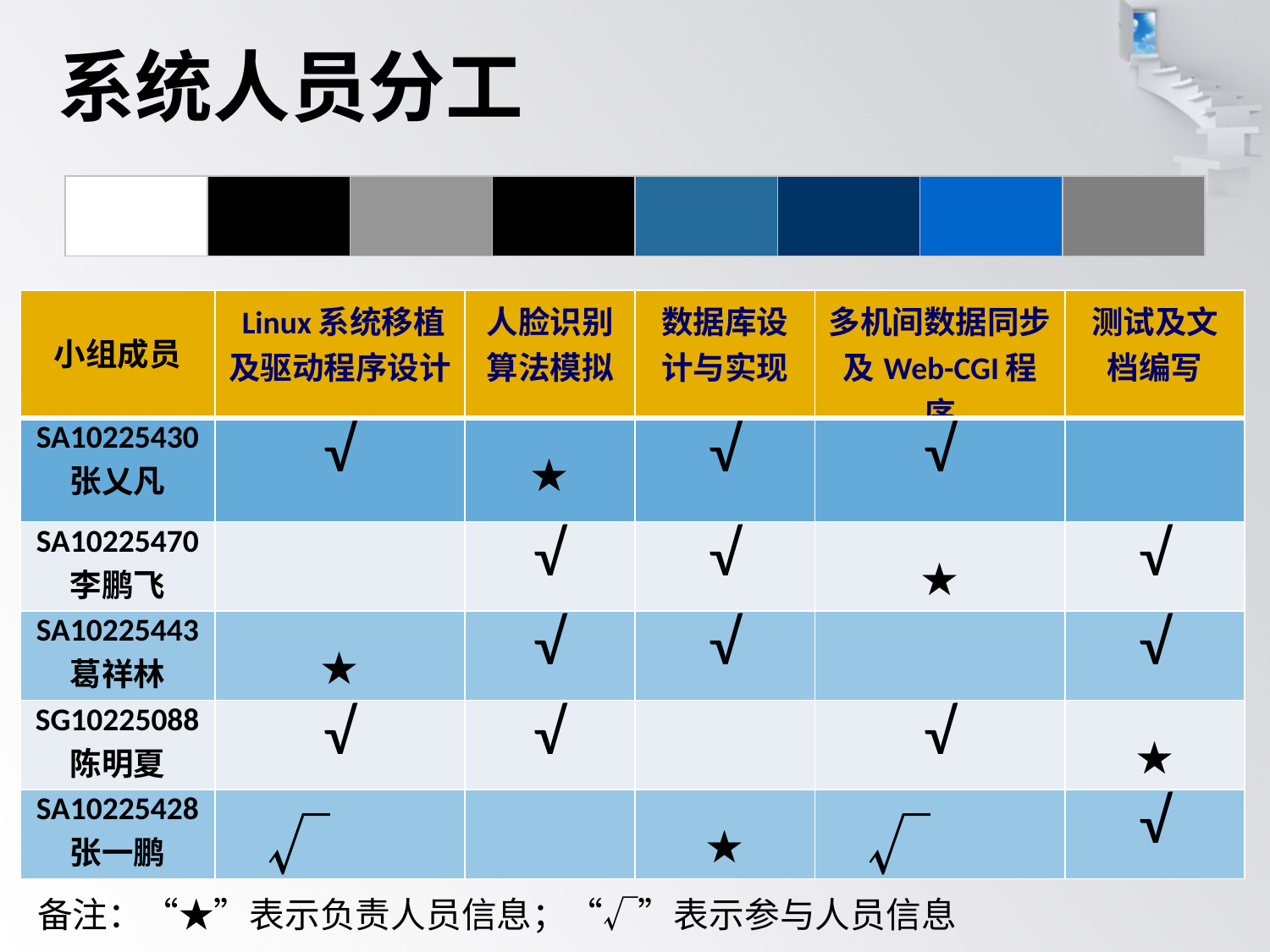

# 系统人员分工

| 小组成员 | Linux系统移植及驱动程序设计 | 人脸识别算法模拟 | 数据库设计与实现 | 多机间数据同步及Web-CGI程序 | 测试及文档编写 |
| --- | --- | --- | --- | --- | --- |
| SA10225430 张乂凡 | √ | ★ | √ | √ |  |
| SA10225470 李鹏飞 |  | √ | √ | ★ | √ |
| SA10225443 葛祥林 | ★ | √ | √ |  | √ |
| SG10225088 陈明夏 | √ | √ |  | √ | ★ |
| SA10225428 张一鹏 | √ |  | ★ | √ | √ |
备注：“★”表示负责人员信息；“√”表示参与人员信息